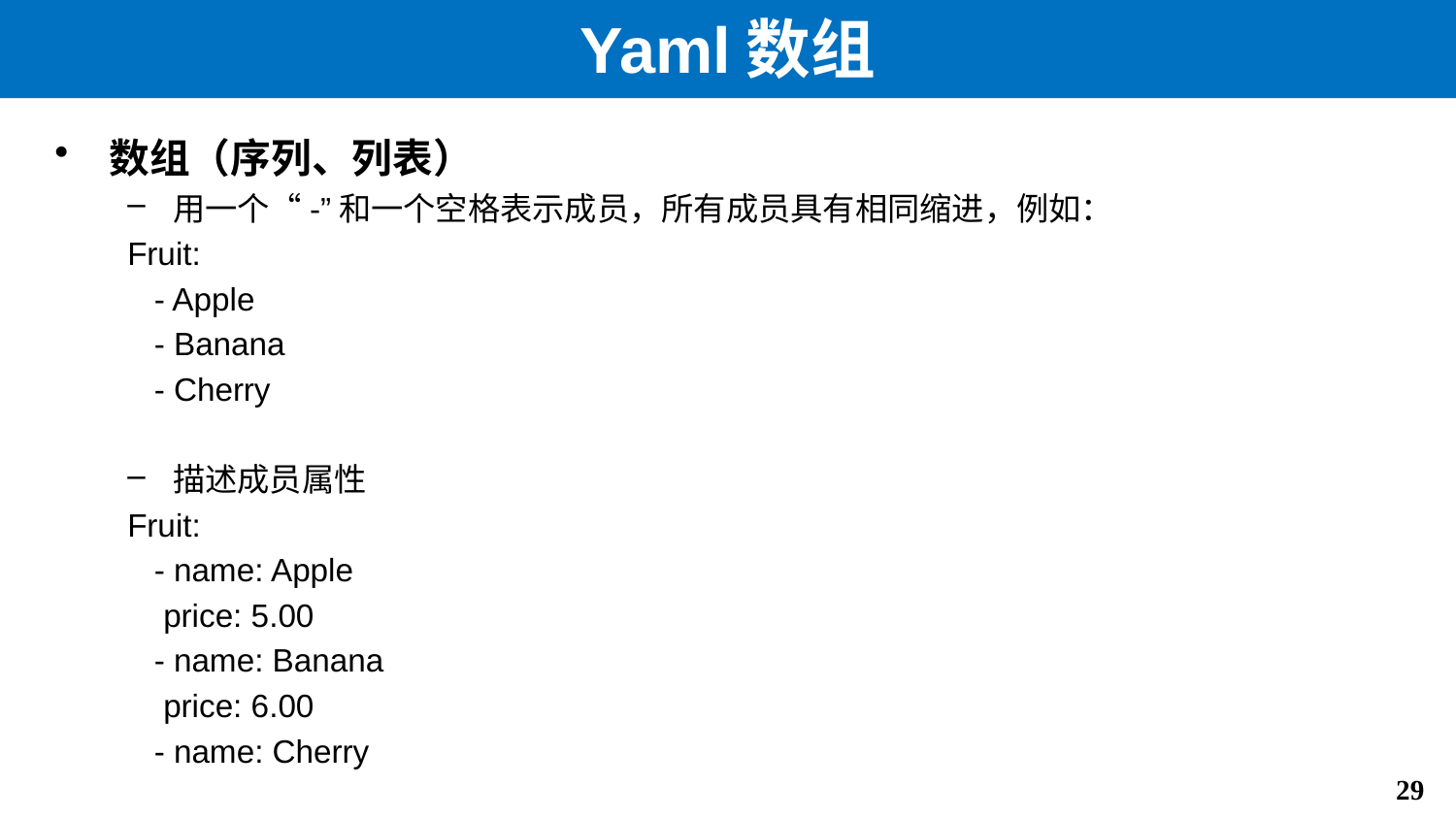

# Yaml数组
数组（序列、列表）
用一个“-”和一个空格表示成员，所有成员具有相同缩进，例如：
Fruit:
   - Apple
   - Banana
   - Cherry

描述成员属性
Fruit:
   - name: Apple
    price: 5.00
   - name: Banana
    price: 6.00
   - name: Cherry